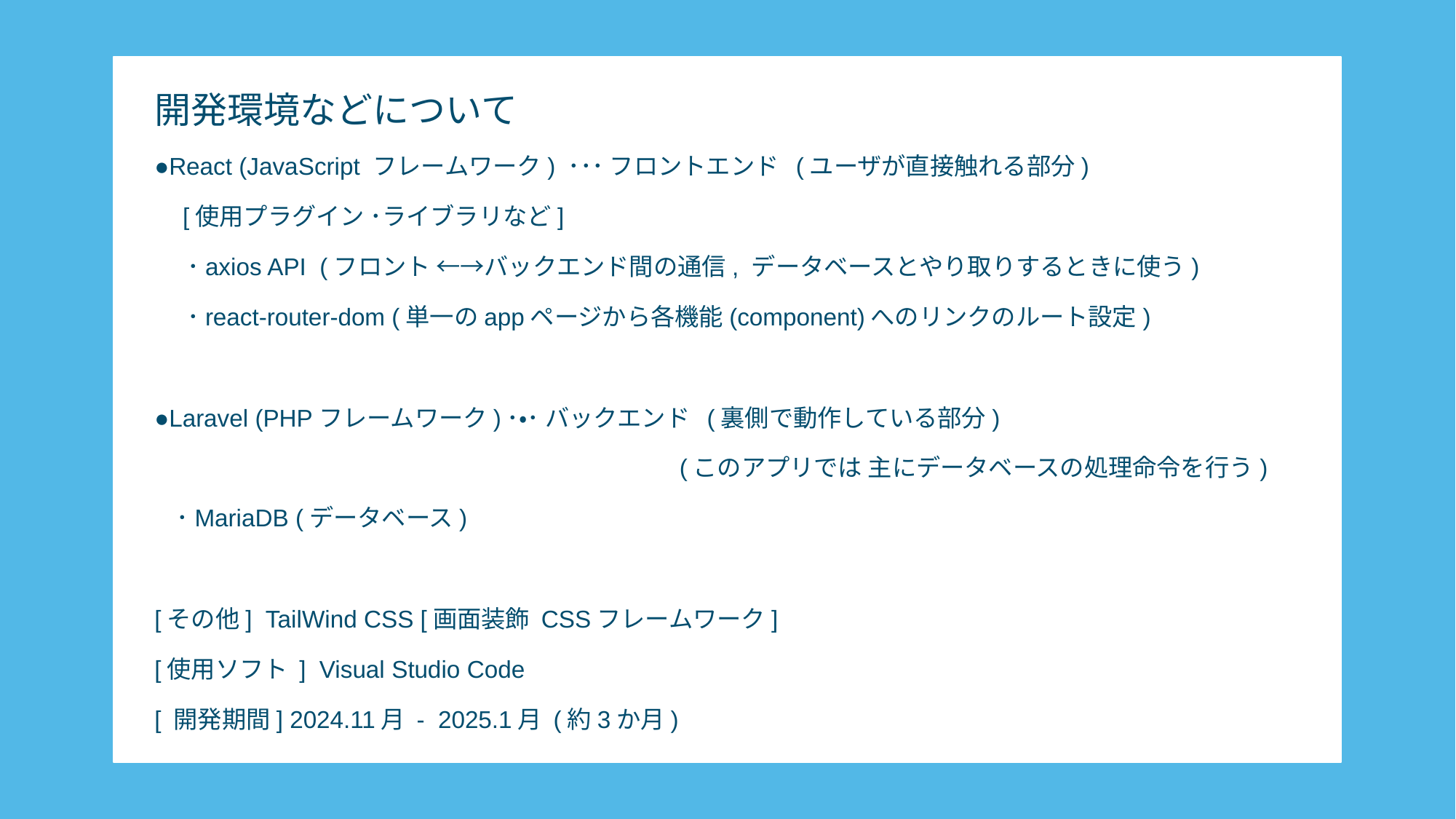

# 開発環境などについて
●React (JavaScript フレームワーク) ･･･ フロントエンド  (ユーザが直接触れる部分)
 [使用プラグイン ･ライブラリなど]
 ･axios API  (フロント ←→バックエンド間の通信, データベースとやり取りするときに使う)
 ･react-router-dom (単一のappページから各機能(component)へのリンクのルート設定)

●Laravel (PHPフレームワーク)･・･ バックエンド  (裏側で動作している部分)
                                                                              (このアプリでは 主にデータベースの処理命令を行う)
   ･MariaDB (データベース)

[その他]  TailWind CSS [画面装飾 CSSフレームワーク]
[使用ソフト ]  Visual Studio Code
[ 開発期間] 2024.11月 -  2025.1月 (約3か月)